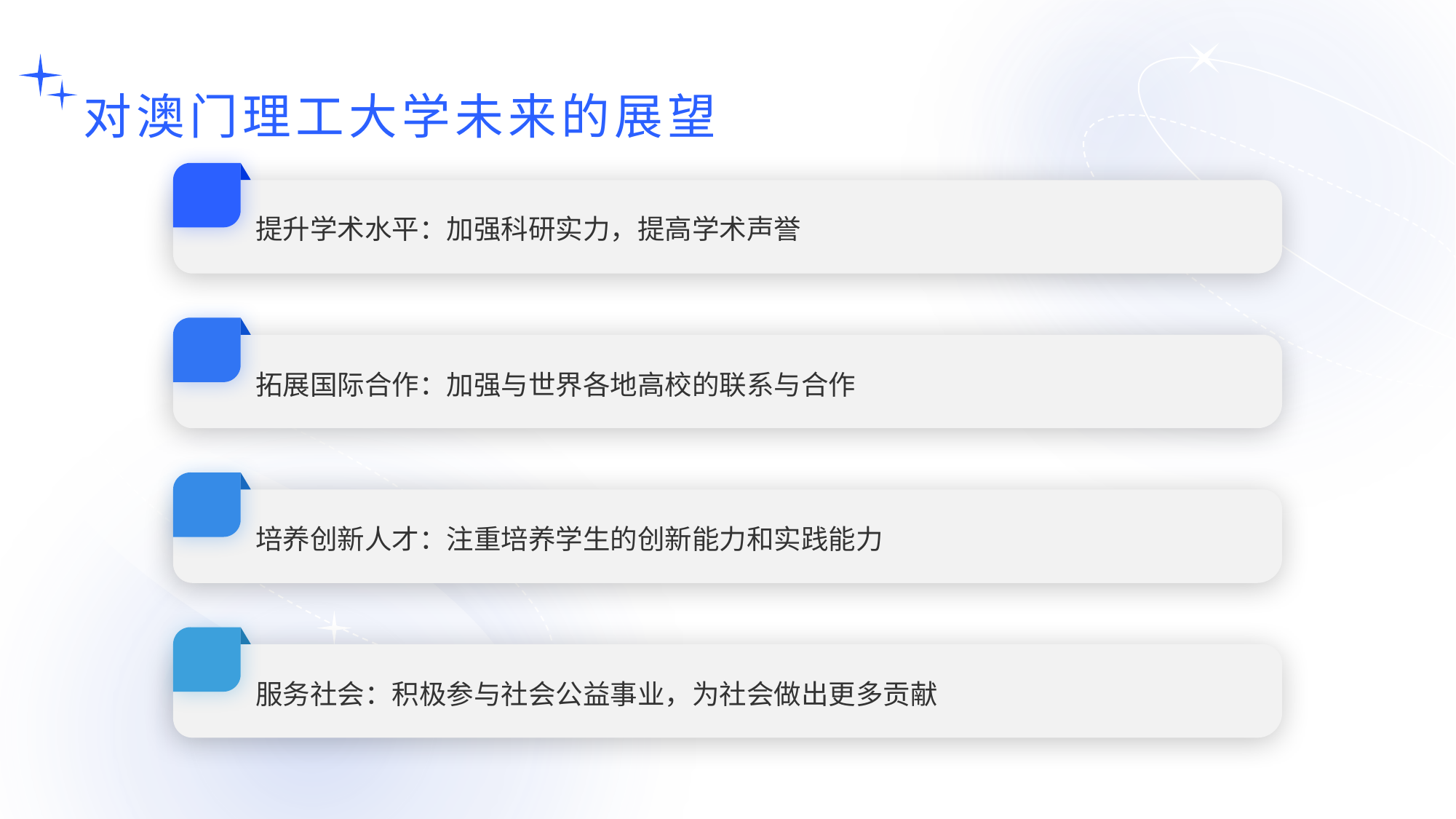

对澳门理工大学未来的展望

提升学术水平：加强科研实力，提高学术声誉

拓展国际合作：加强与世界各地高校的联系与合作

培养创新人才：注重培养学生的创新能力和实践能力

服务社会：积极参与社会公益事业，为社会做出更多贡献